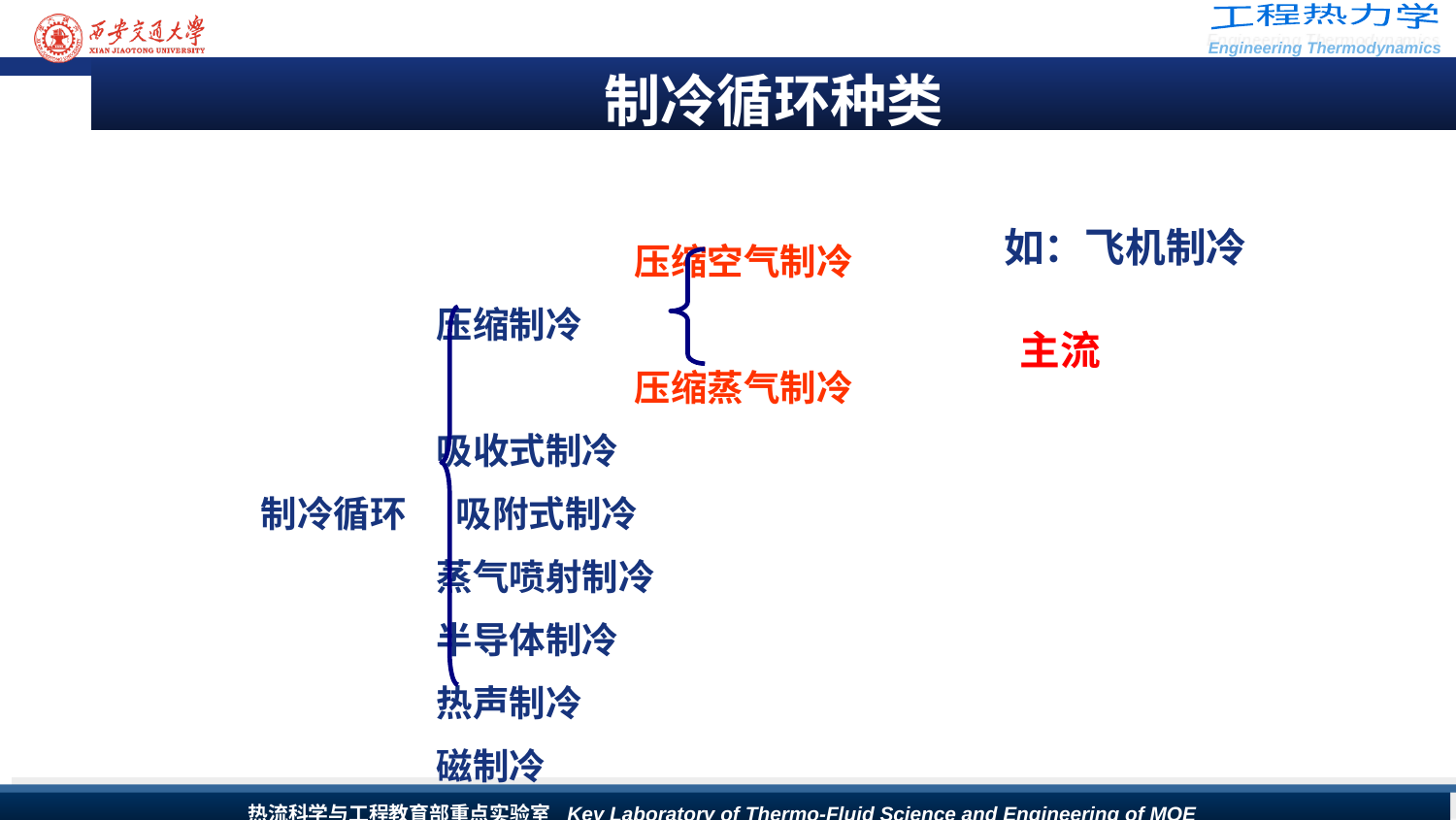

制冷循环种类
| 压缩空气制冷 压缩制冷 压缩蒸气制冷 吸收式制冷 制冷循环 吸附式制冷 蒸气喷射制冷 半导体制冷 热声制冷 磁制冷 |
| --- |
如：飞机制冷

主流